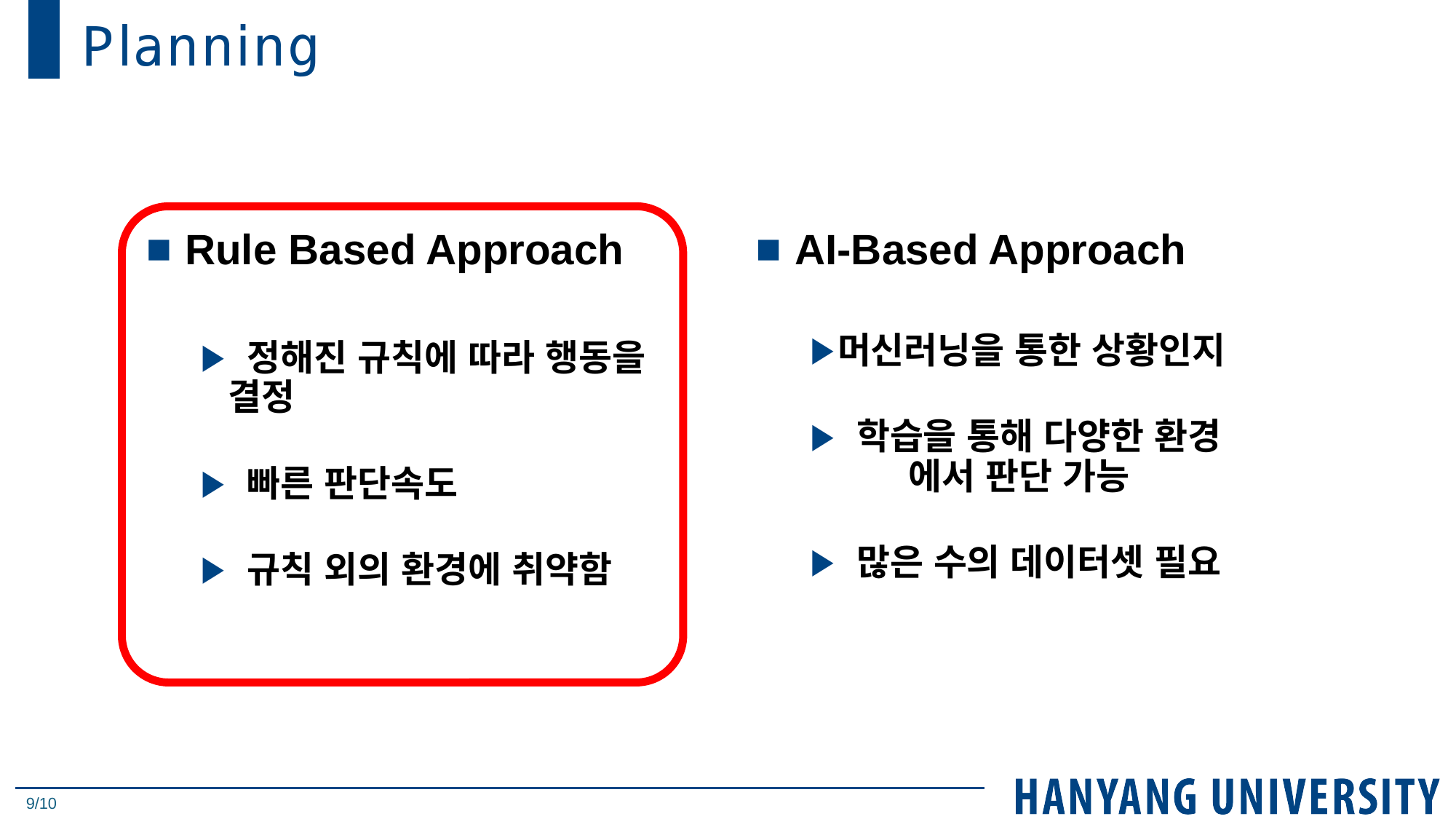

# Planning

 Rule Based Approach
 정해진 규칙에 따라 행동을 결정
 빠른 판단속도
 규칙 외의 환경에 취약함

 AI-Based Approach
머신러닝을 통한 상황인지
 학습을 통해 다양한 환경             에서 판단 가능
 많은 수의 데이터셋 필요